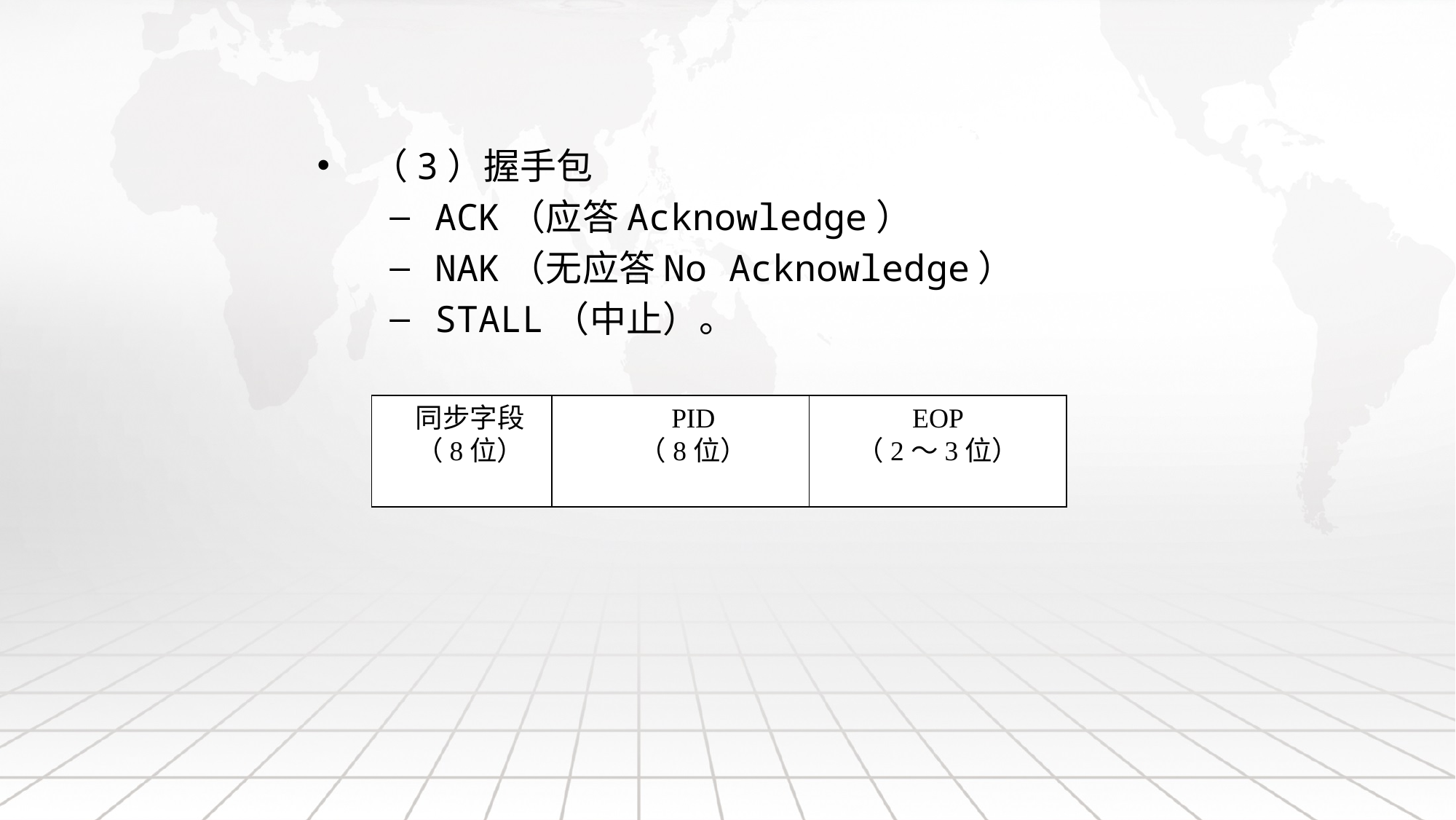

（3）握手包
ACK（应答Acknowledge）
NAK（无应答No Acknowledge）
STALL（中止）。

同步字段
（8位）
PID
（8位）
EOP
（2～3位）